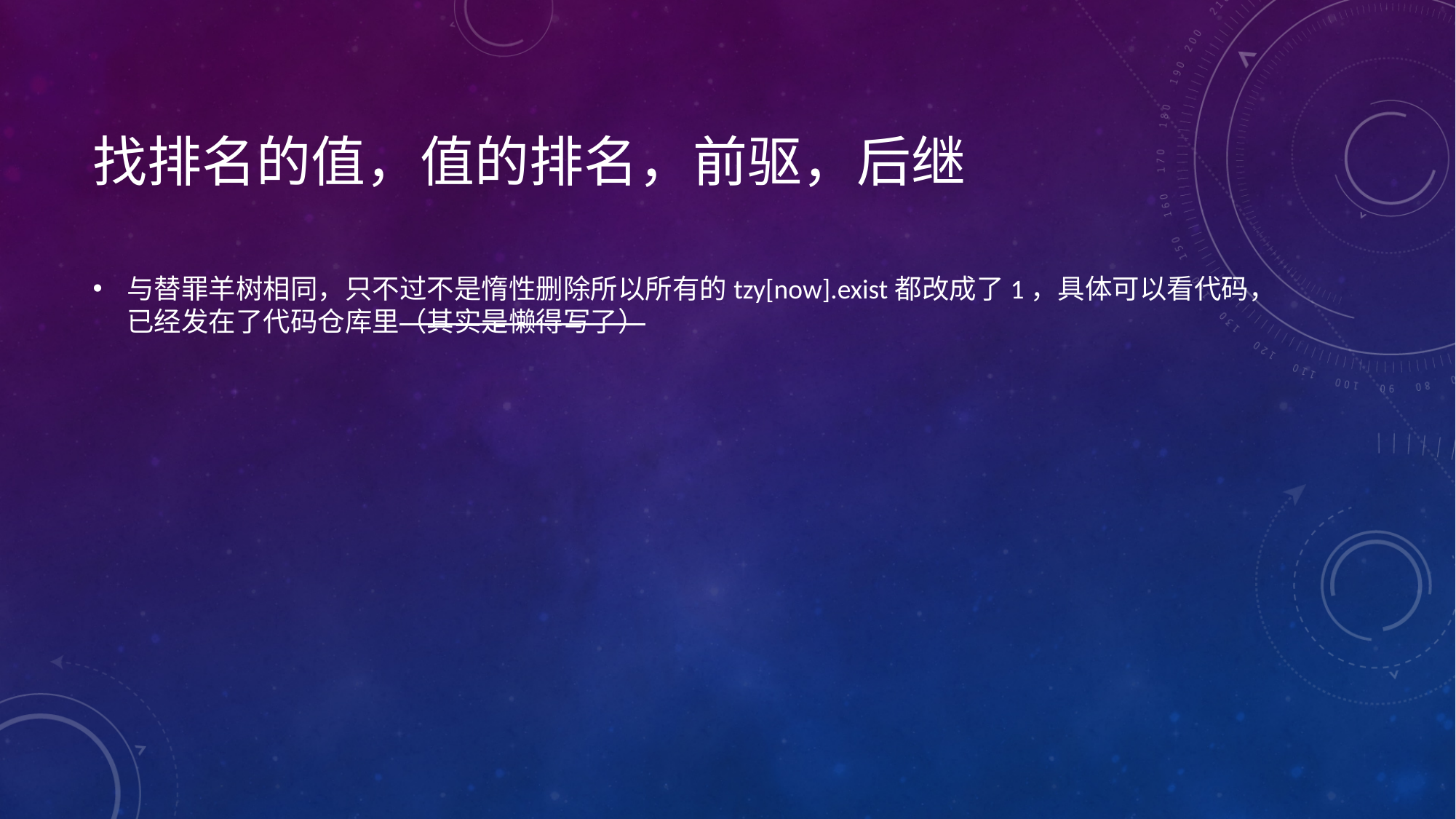

# 找排名的值，值的排名，前驱，后继
与替罪羊树相同，只不过不是惰性删除所以所有的tzy[now].exist都改成了1，具体可以看代码，已经发在了代码仓库里（其实是懒得写了）